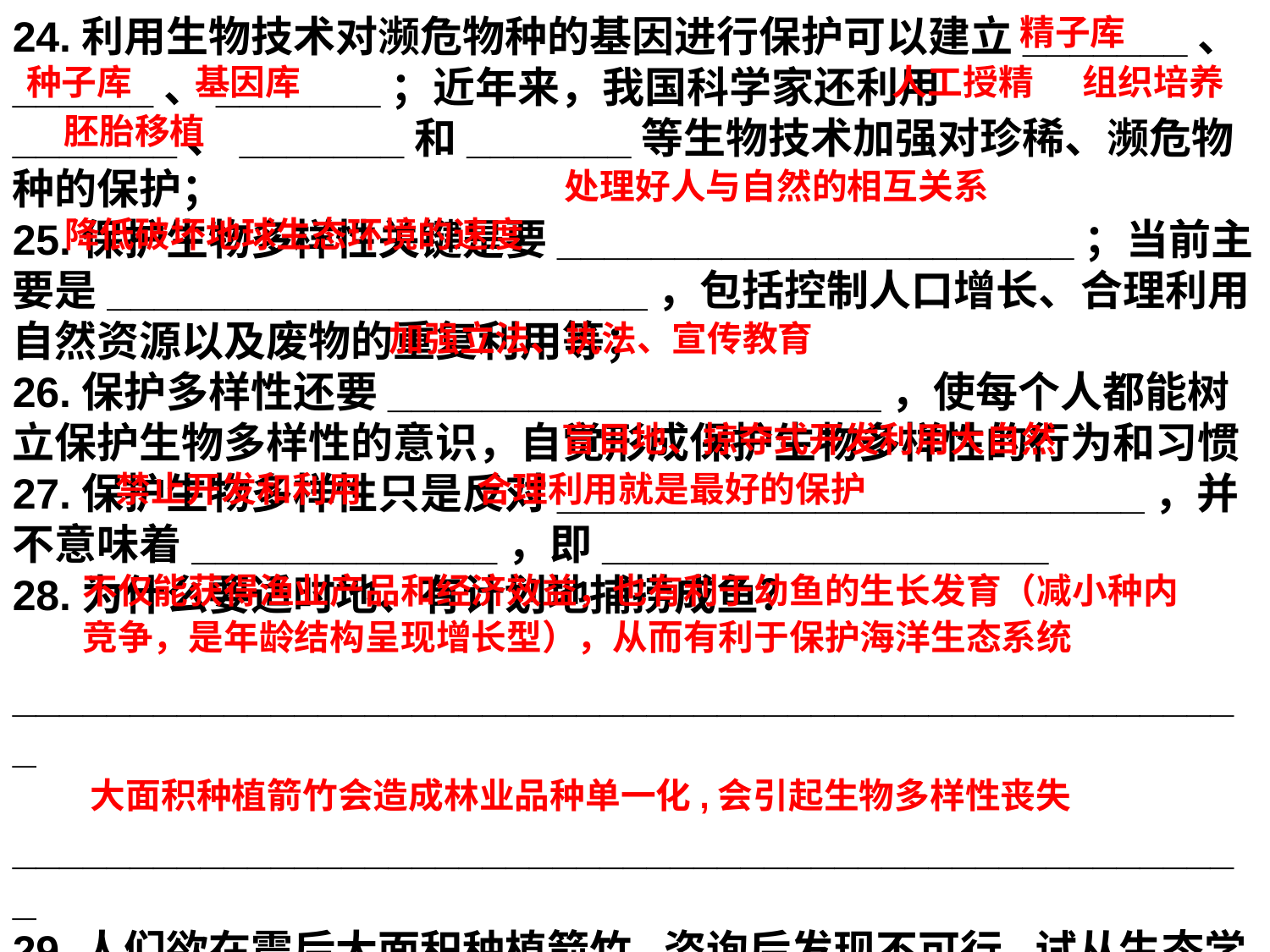

精子库
24.利用生物技术对濒危物种的基因进行保护可以建立_______、______、_______；近年来，我国科学家还利用_______、_______和_______等生物技术加强对珍稀、濒危物种的保护；
25.保护生物多样性关键是要______________________；当前主要是_______________________，包括控制人口增长、合理利用自然资源以及废物的重复利用等；
26.保护多样性还要_____________________，使每个人都能树立保护生物多样性的意识，自觉形成保护生物多样性的行为和习惯
27.保护生物多样性只是反对_________________________，并不意味着_____________，即___________________
28.为什么要适时地、有计划地捕捞成鱼？
   _____________________________________________________
   _____________________________________________________
29.人们欲在震后大面积种植箭竹,咨询后发现不可行,试从生态学的角度分析：
   _____________________________________________________
基因库
种子库
人工授精
组织培养
胚胎移植
处理好人与自然的相互关系
降低破坏地球生态环境的速度
加强立法、执法、宣传教育
盲目地、掠夺式开发利用大自然
禁止开发和利用
合理利用就是最好的保护
不仅能获得渔业产品和经济效益，也有利于幼鱼的生长发育（减小种内竞争，是年龄结构呈现增长型），从而有利于保护海洋生态系统
大面积种植箭竹会造成林业品种单一化,会引起生物多样性丧失